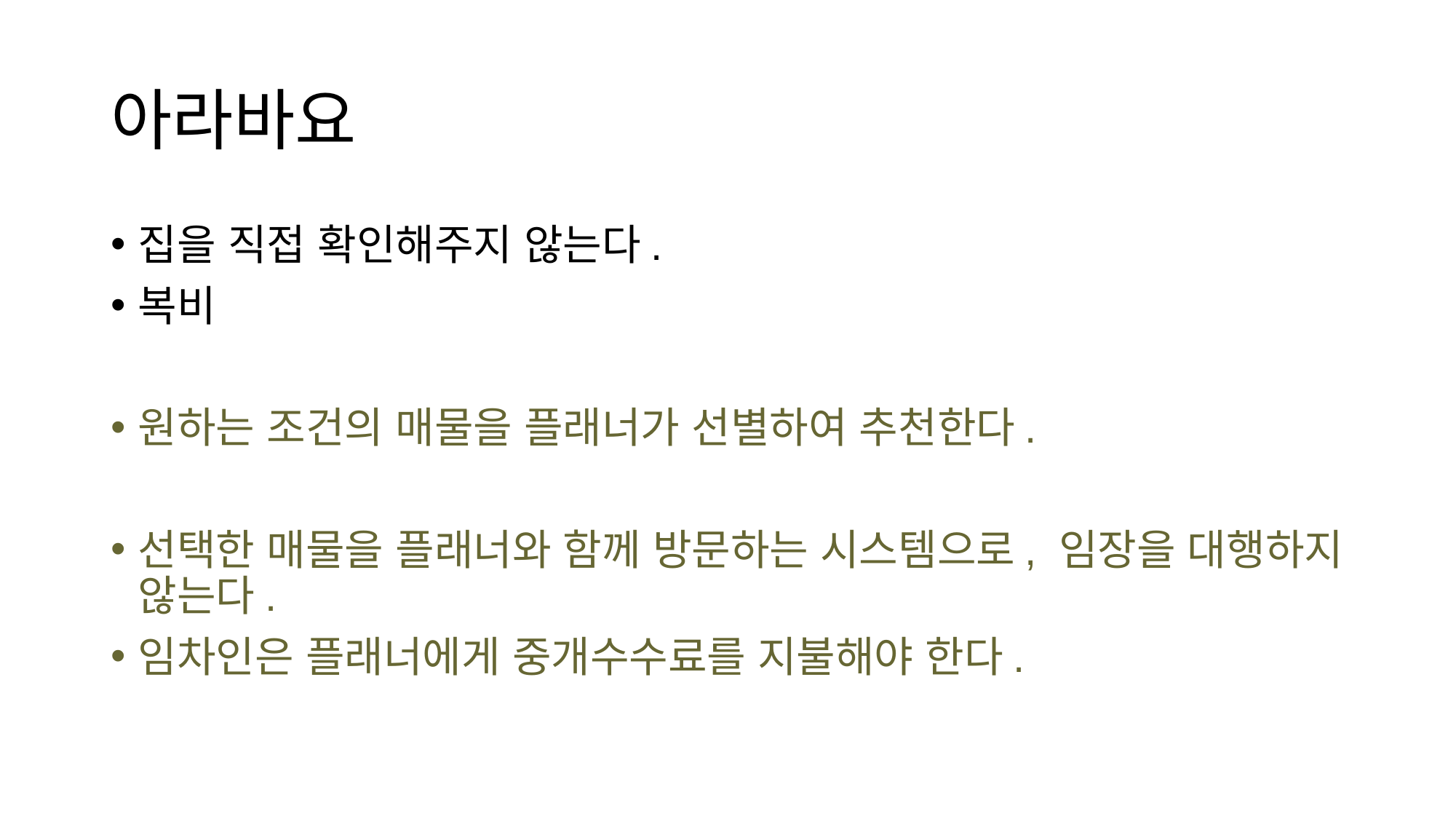

# 아라바요
집을 직접 확인해주지 않는다.
복비

원하는 조건의 매물을 플래너가 선별하여 추천한다.

선택한 매물을 플래너와 함께 방문하는 시스템으로, 임장을 대행하지 않는다.
임차인은 플래너에게 중개수수료를 지불해야 한다.